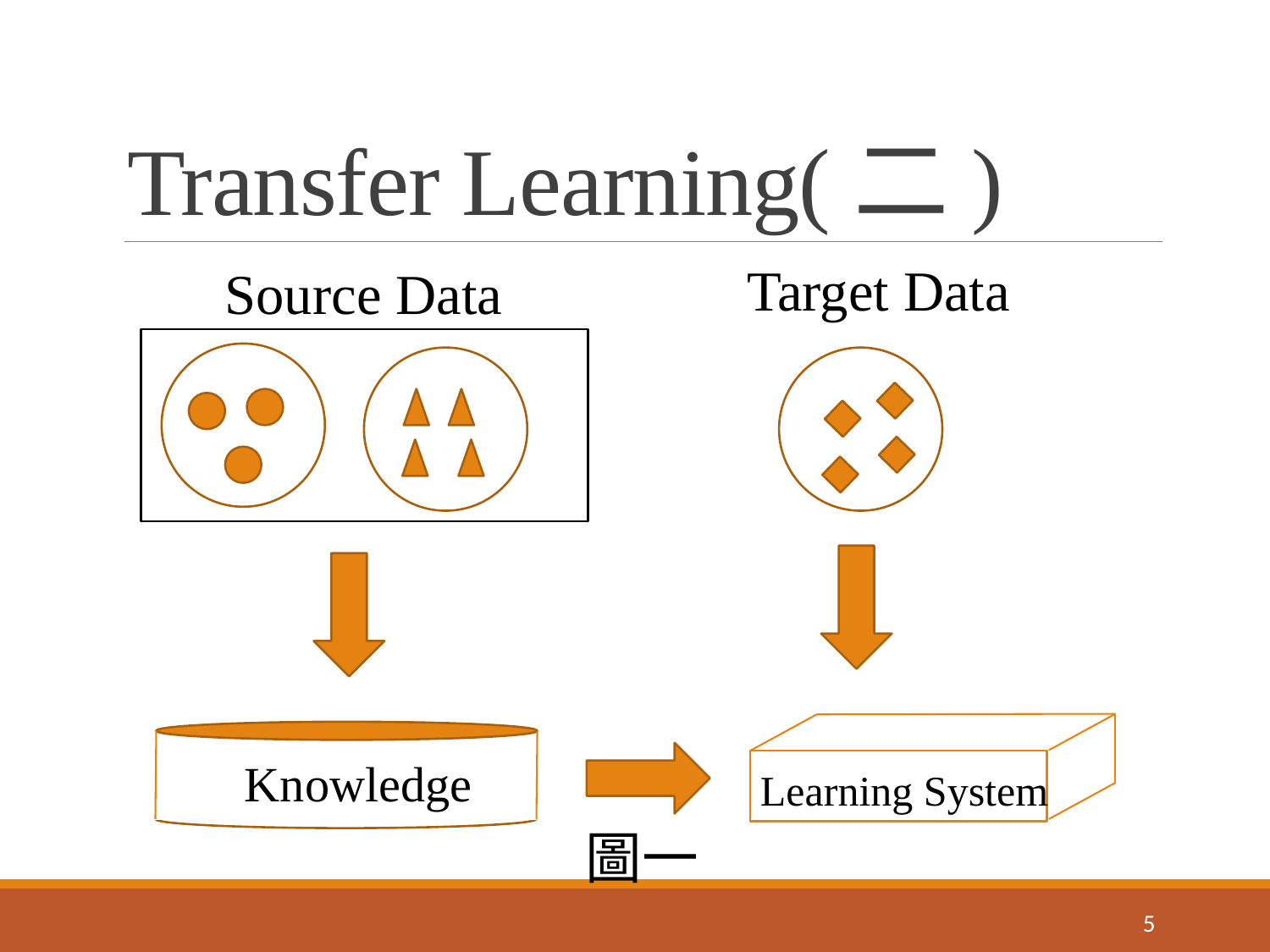

# Transfer Learning(二)
Target Data
Source Data

Knowledge

Learning System

圖一
5